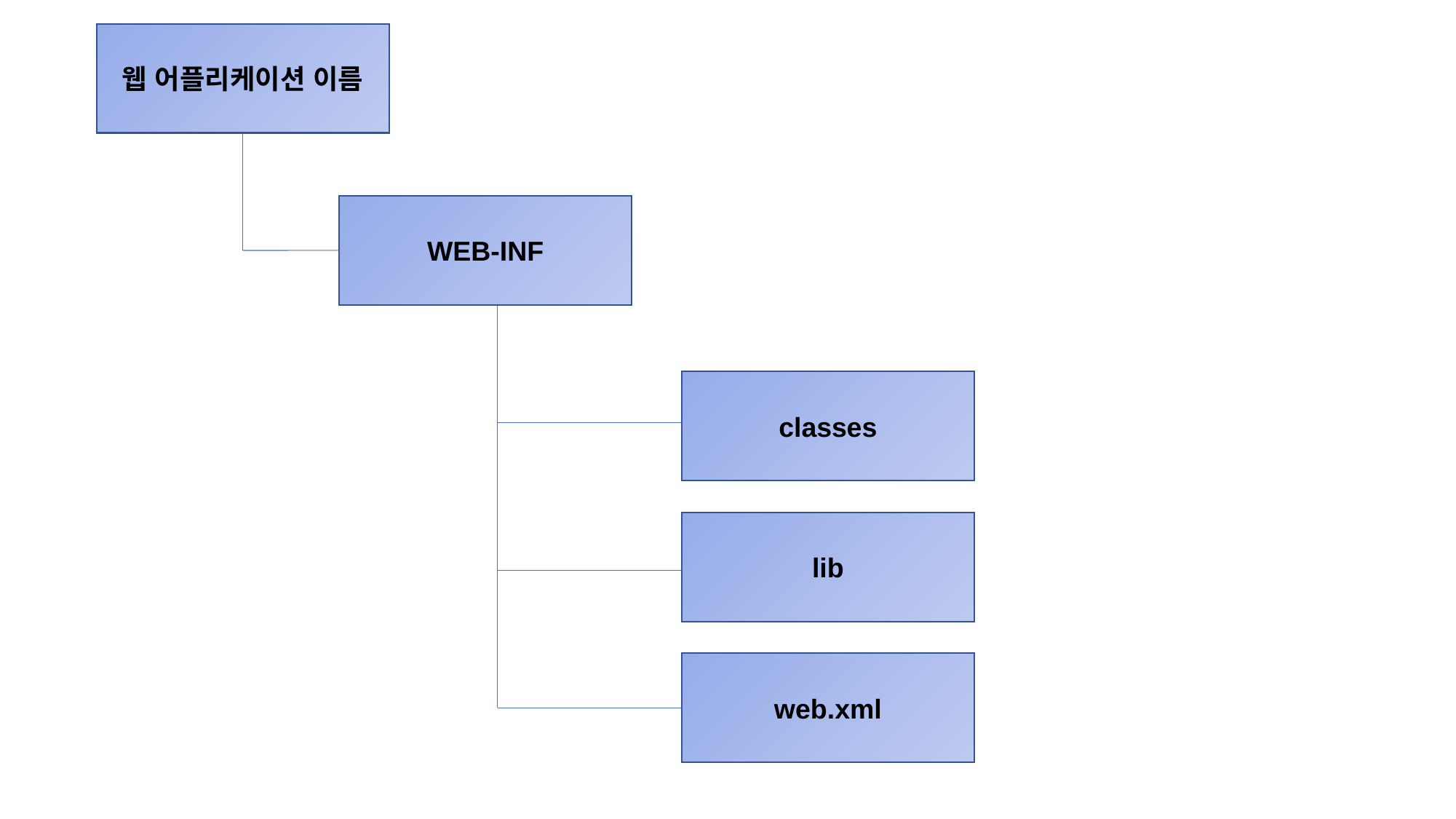

웹 어플리케이션 이름
WEB-INF
classes
lib
web.xml